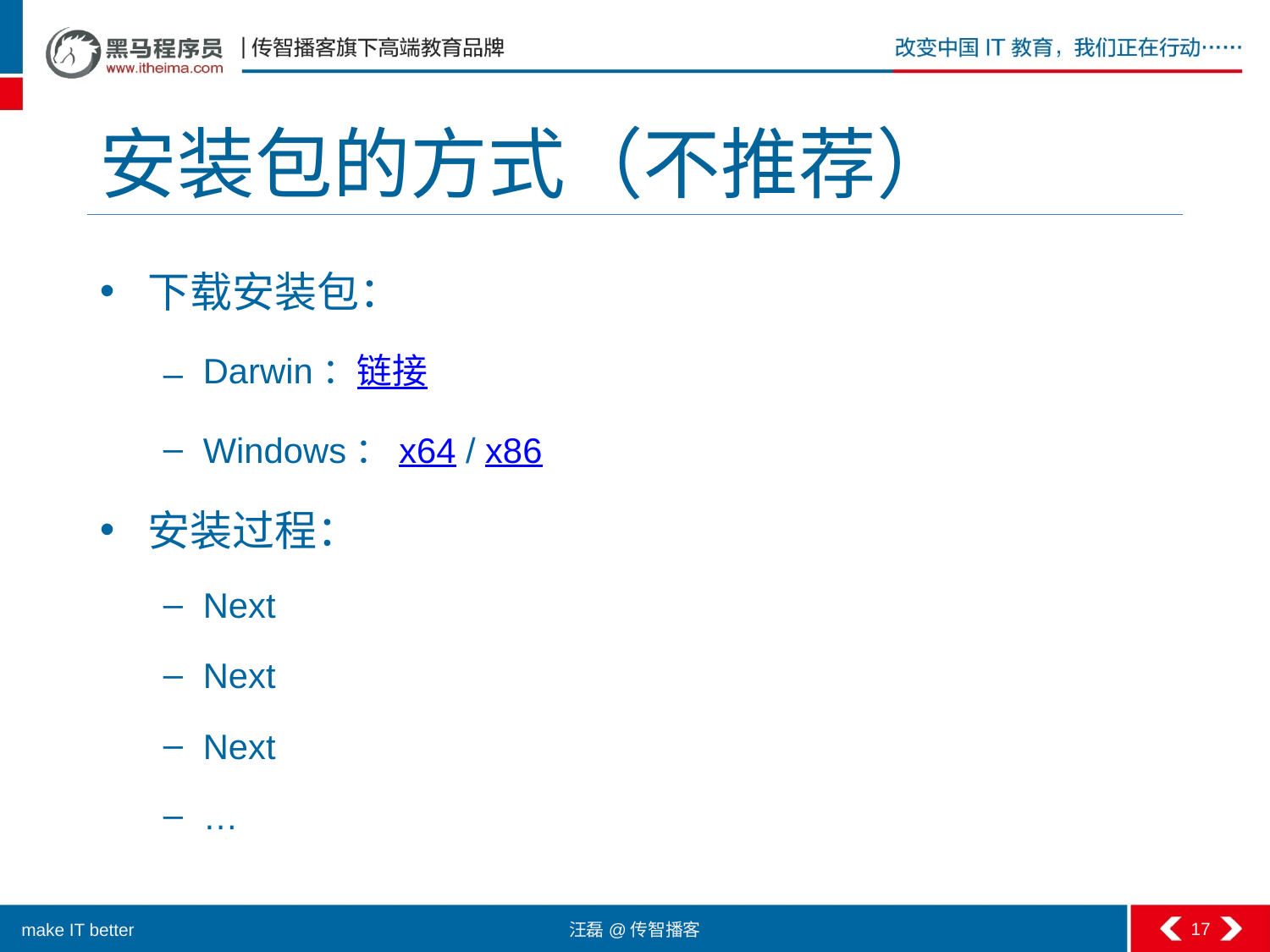

# 安装包的方式（不推荐）
下载安装包：
Darwin：链接
Windows：x64 / x86
安装过程：
Next
Next
Next
…
17
汪磊@传智播客
make IT better